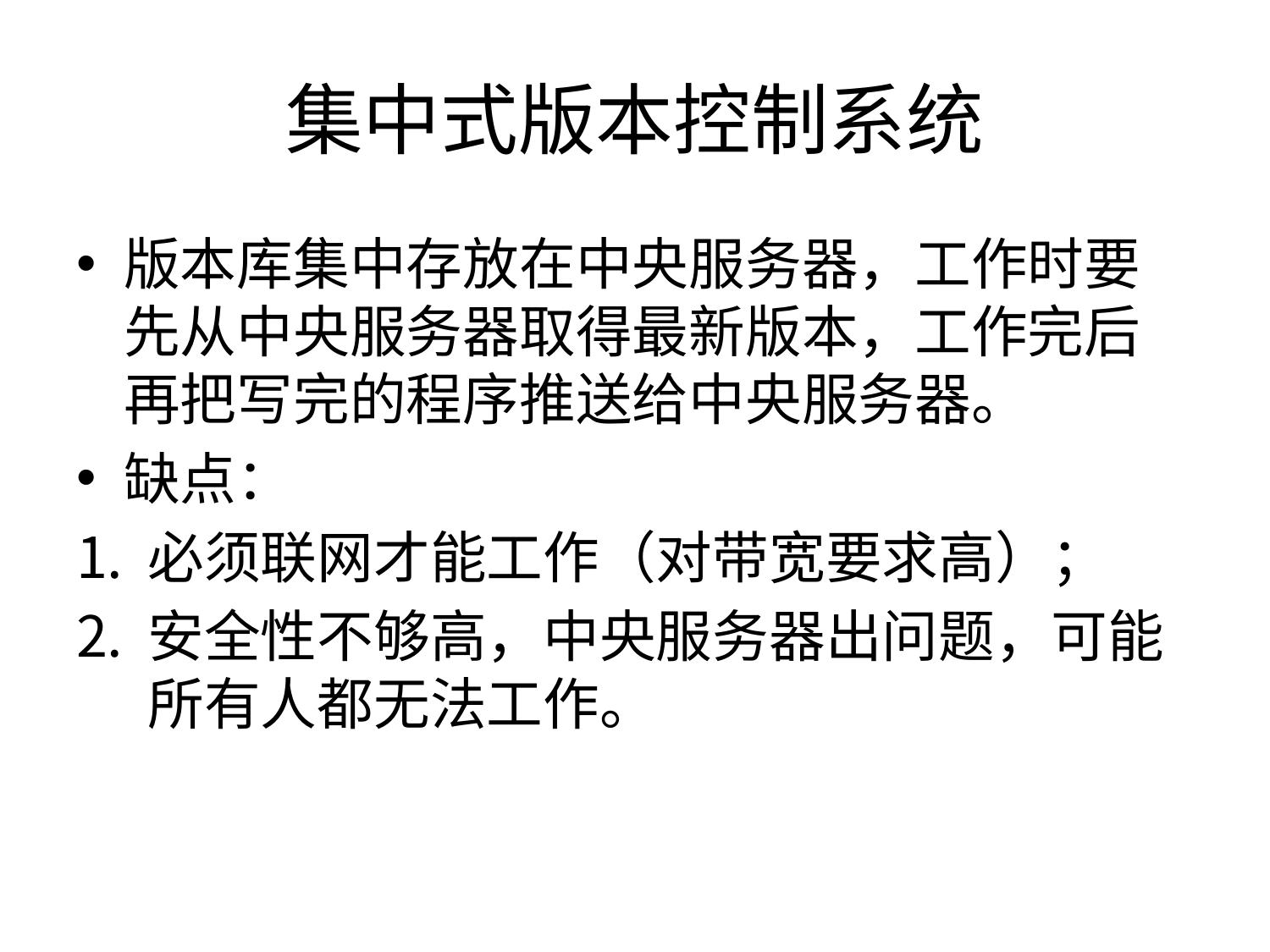

# 集中式版本控制系统
版本库集中存放在中央服务器，工作时要先从中央服务器取得最新版本，工作完后再把写完的程序推送给中央服务器。
缺点：
必须联网才能工作（对带宽要求高）；
安全性不够高，中央服务器出问题，可能所有人都无法工作。